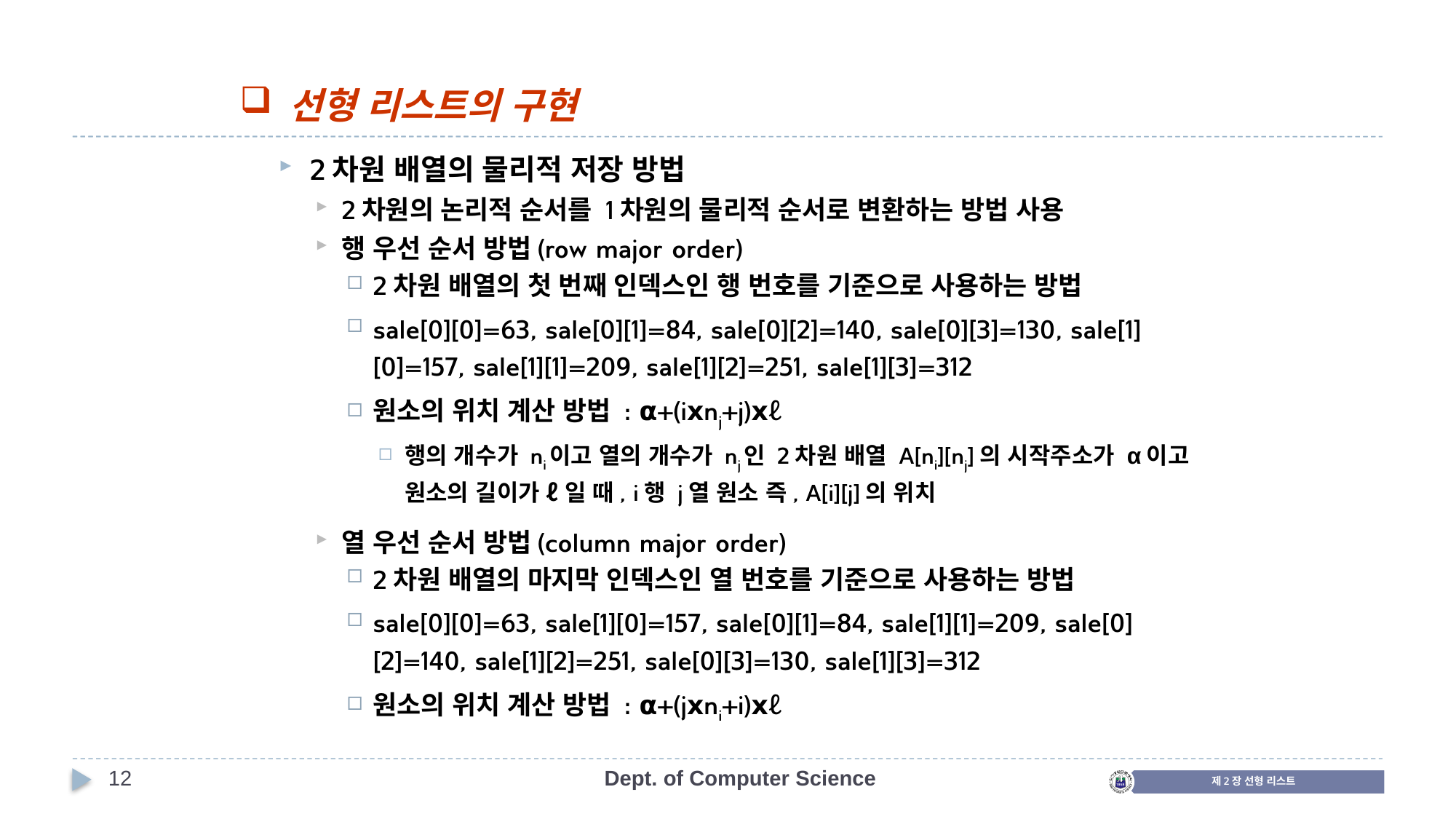

선형 리스트의 구현
2차원 배열의 물리적 저장 방법
2차원의 논리적 순서를 1차원의 물리적 순서로 변환하는 방법 사용
행 우선 순서 방법(row major order)
2차원 배열의 첫 번째 인덱스인 행 번호를 기준으로 사용하는 방법
sale[0][0]=63, sale[0][1]=84, sale[0][2]=140, sale[0][3]=130, sale[1][0]=157, sale[1][1]=209, sale[1][2]=251, sale[1][3]=312
원소의 위치 계산 방법 : α+(iⅹnj+j)ⅹℓ
행의 개수가 ni이고 열의 개수가 nj인 2차원 배열 A[ni][nj]의 시작주소가 α이고 원소의 길이가 ℓ 일 때, i행 j열 원소 즉, A[i][j]의 위치
열 우선 순서 방법(column major order)
2차원 배열의 마지막 인덱스인 열 번호를 기준으로 사용하는 방법
sale[0][0]=63, sale[1][0]=157, sale[0][1]=84, sale[1][1]=209, sale[0][2]=140, sale[1][2]=251, sale[0][3]=130, sale[1][3]=312
원소의 위치 계산 방법 : α+(jⅹni+i)ⅹℓ
12
Dept. of Computer Science